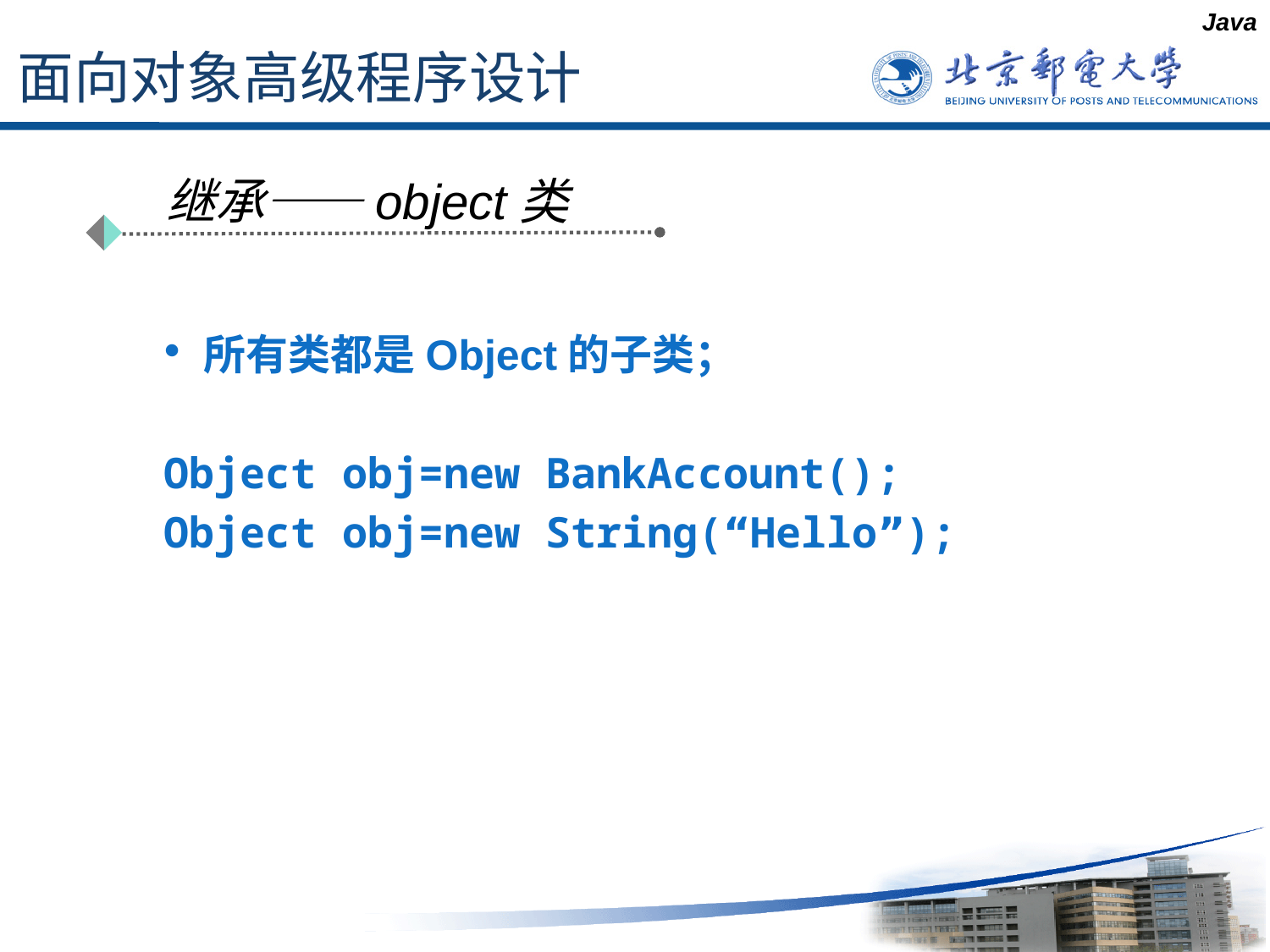

Java
# 面向对象高级程序设计

继承——object类

所有类都是Object的子类；

Object obj=new BankAccount();
Object obj=new String(“Hello”);